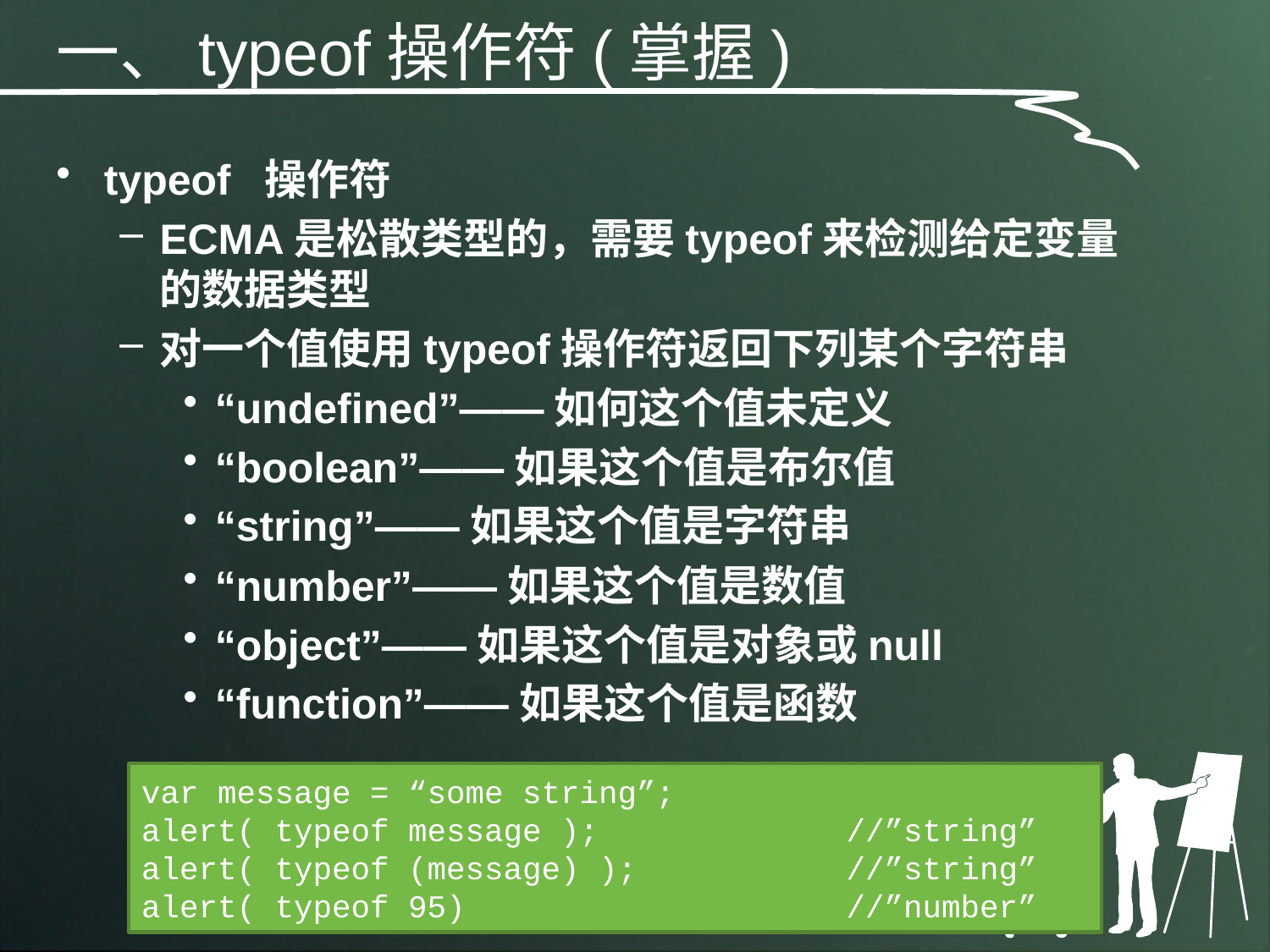

一、typeof操作符(掌握)

typeof  操作符
ECMA是松散类型的，需要typeof来检测给定变量的数据类型
对一个值使用typeof操作符返回下列某个字符串
“undefined”——如何这个值未定义
“boolean”——如果这个值是布尔值
“string”——如果这个值是字符串
“number”——如果这个值是数值
“object”——如果这个值是对象或null
“function”——如果这个值是函数
var message = “some string”;
alert( typeof message );             //”string”
alert( typeof (message) );           //”string”
alert( typeof 95)                    //”number”